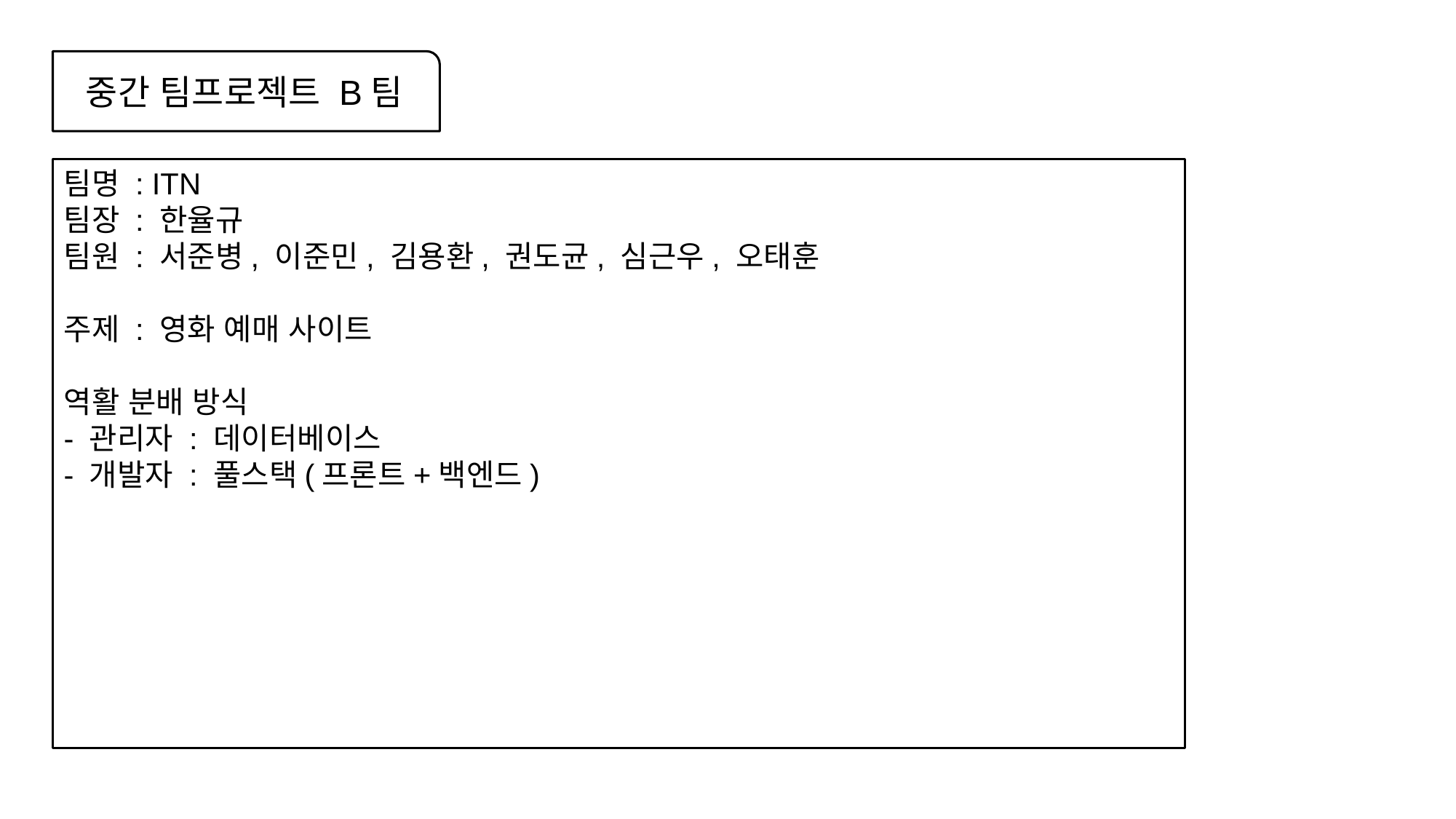

중간 팀프로젝트 B팀
팀명 : ITN
팀장 : 한율규
팀원 : 서준병, 이준민, 김용환, 권도균, 심근우, 오태훈

주제 : 영화 예매 사이트

역활 분배 방식
- 관리자 : 데이터베이스
- 개발자 : 풀스택(프론트+백엔드)